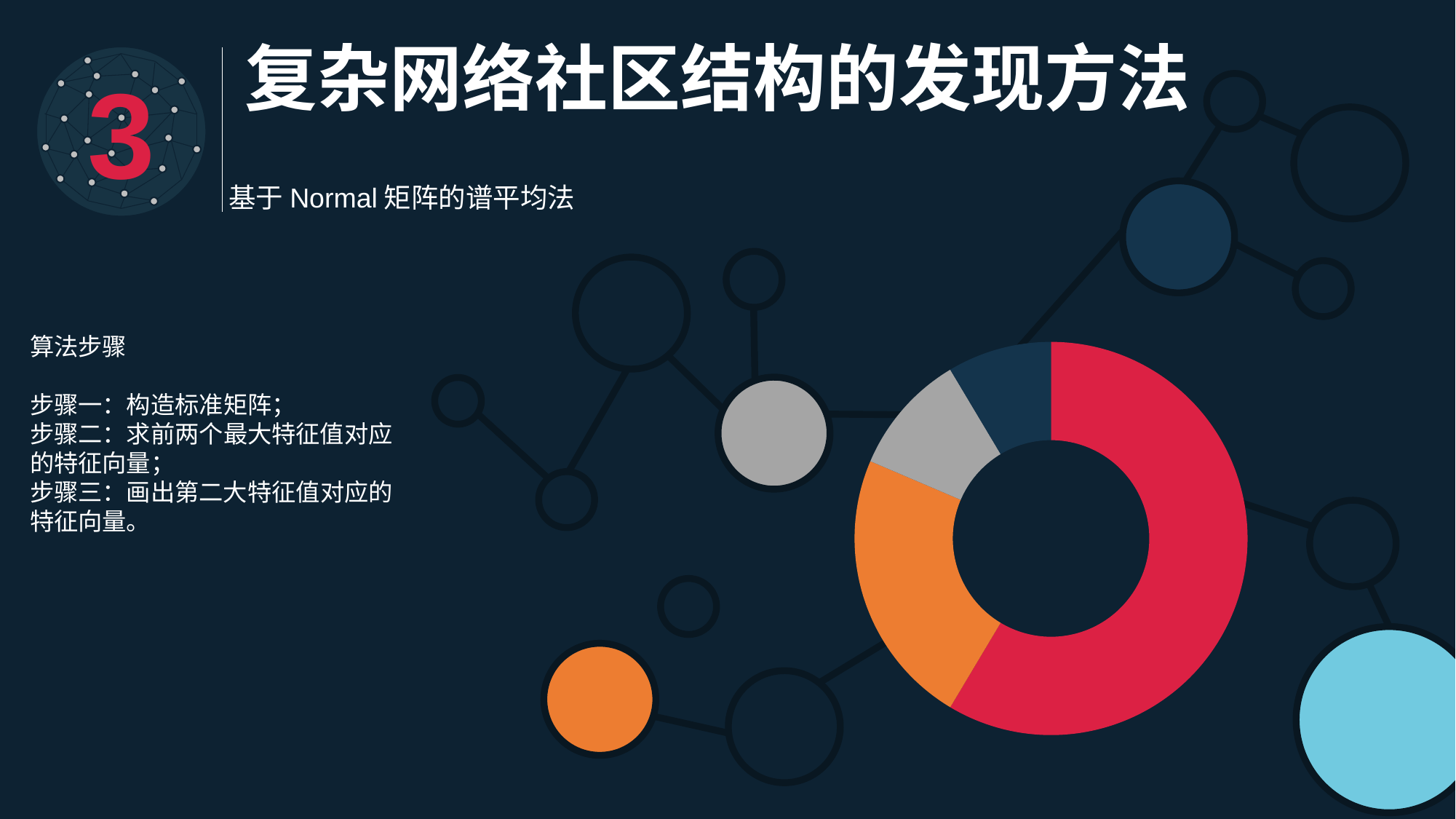

复杂网络社区结构的发现方法

3

基于Normal矩阵的谱平均法

算法步骤

步骤一：构造标准矩阵；
步骤二：求前两个最大特征值对应的特征向量；
步骤三：画出第二大特征值对应的特征向量。

### Chart

| Category | 销售额 |
|---|---|
| 第一季度 | 8.2 |
| 第二季度 | 3.2 |
| 第三季度 | 1.4 |
| 第四季度 | 1.2 |